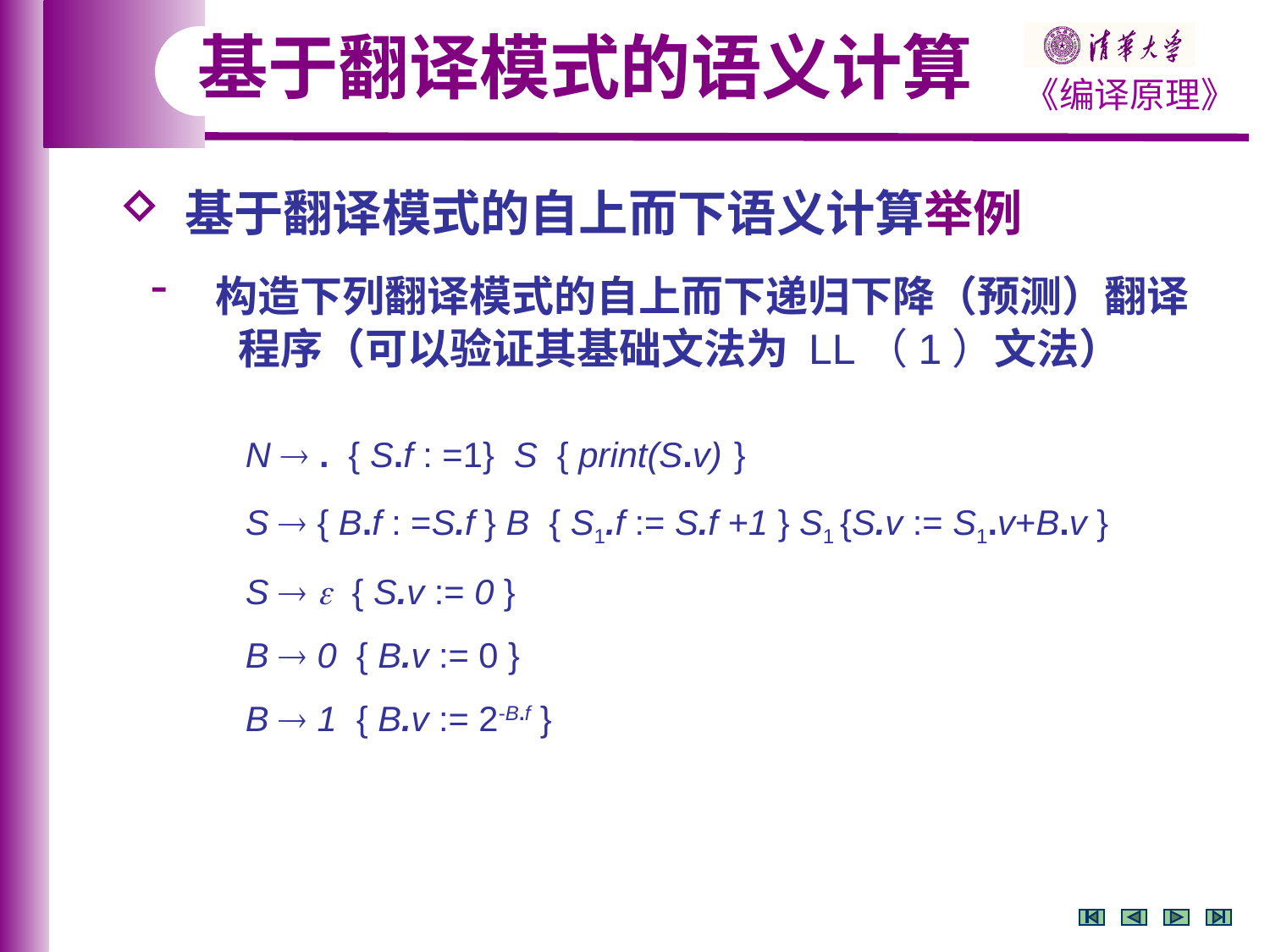

基于翻译模式的语义计算
 基于翻译模式的自上而下语义计算举例

  构造下列翻译模式的自上而下递归下降（预测）翻译
     程序（可以验证其基础文法为 LL（1）文法）
N → .  { S.f : =1}  S  { print(S.v) }

S → { B.f : =S.f } B  { S1.f := S.f +1 } S1 {S.v := S1.v+B.v }

S → ε  { S.v := 0 }

B → 0  { B.v := 0 }

B → 1  { B.v := 2-B.f }